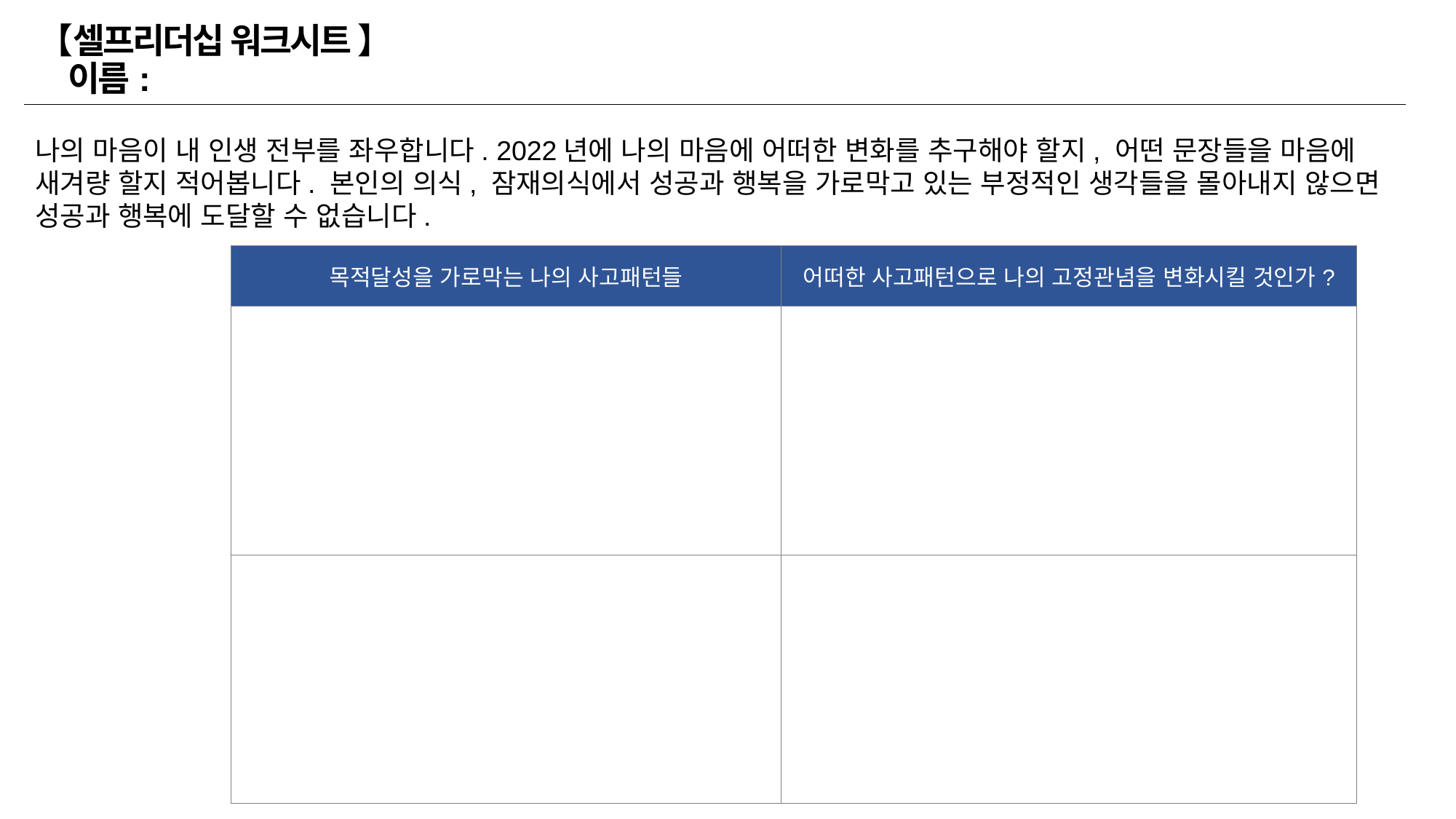

【셀프리더십 워크시트 】                                                                                                                             이름:
나의 마음이 내 인생 전부를 좌우합니다. 2022년에 나의 마음에 어떠한 변화를 추구해야 할지, 어떤 문장들을 마음에 새겨량 할지 적어봅니다. 본인의 의식, 잠재의식에서 성공과 행복을 가로막고 있는 부정적인 생각들을 몰아내지 않으면 성공과 행복에 도달할 수 없습니다.
| 목적달성을 가로막는 나의 사고패턴들 | 어떠한 사고패턴으로 나의 고정관념을 변화시킬 것인가? |
| --- | --- |
|  |  |
|  |  |